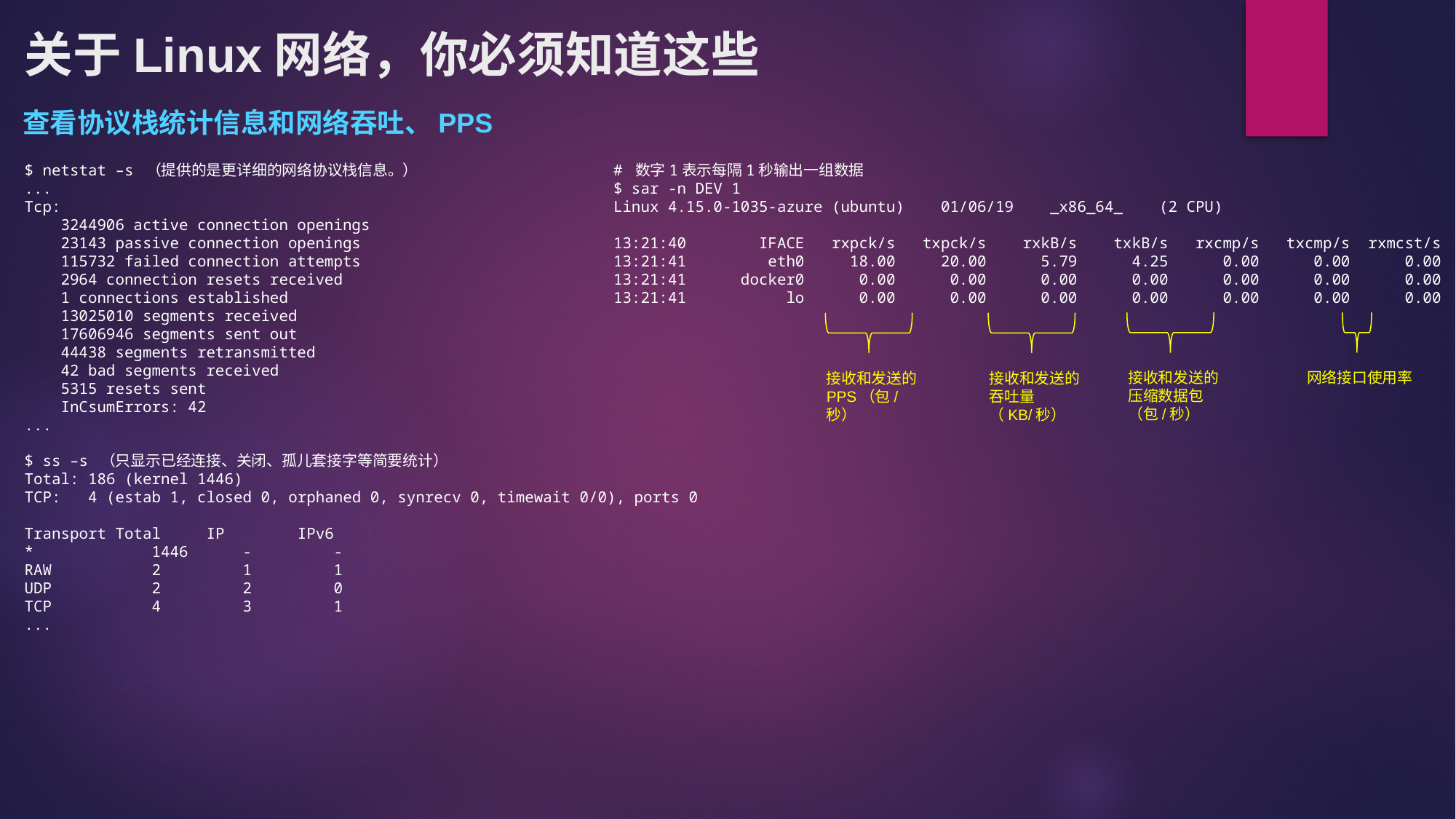

# 关于Linux网络，你必须知道这些
查看协议栈统计信息和网络吞吐、PPS
$ netstat –s （提供的是更详细的网络协议栈信息。）
...
Tcp:
    3244906 active connection openings
    23143 passive connection openings
    115732 failed connection attempts
    2964 connection resets received
    1 connections established
    13025010 segments received
    17606946 segments sent out
    44438 segments retransmitted
    42 bad segments received
    5315 resets sent
    InCsumErrors: 42
...

$ ss –s （只显示已经连接、关闭、孤儿套接字等简要统计）
Total: 186 (kernel 1446)
TCP:   4 (estab 1, closed 0, orphaned 0, synrecv 0, timewait 0/0), ports 0

Transport Total     IP        IPv6
*	  1446      -         -
RAW	  2         1         1
UDP	  2         2         0
TCP	  4         3         1
...
# 数字1表示每隔1秒输出一组数据
$ sar -n DEV 1
Linux 4.15.0-1035-azure (ubuntu) 	01/06/19 	_x86_64_	(2 CPU)

13:21:40        IFACE   rxpck/s   txpck/s    rxkB/s    txkB/s   rxcmp/s   txcmp/s  rxmcst/s   %ifutil
13:21:41         eth0     18.00     20.00      5.79      4.25      0.00      0.00      0.00      0.00
13:21:41      docker0      0.00      0.00      0.00      0.00      0.00      0.00      0.00      0.00
13:21:41           lo      0.00      0.00      0.00      0.00      0.00      0.00      0.00      0.00

接收和发送的压缩数据包（包/秒）
网络接口使用率
接收和发送的PPS（包/秒）
接收和发送的吞吐量（KB/秒）